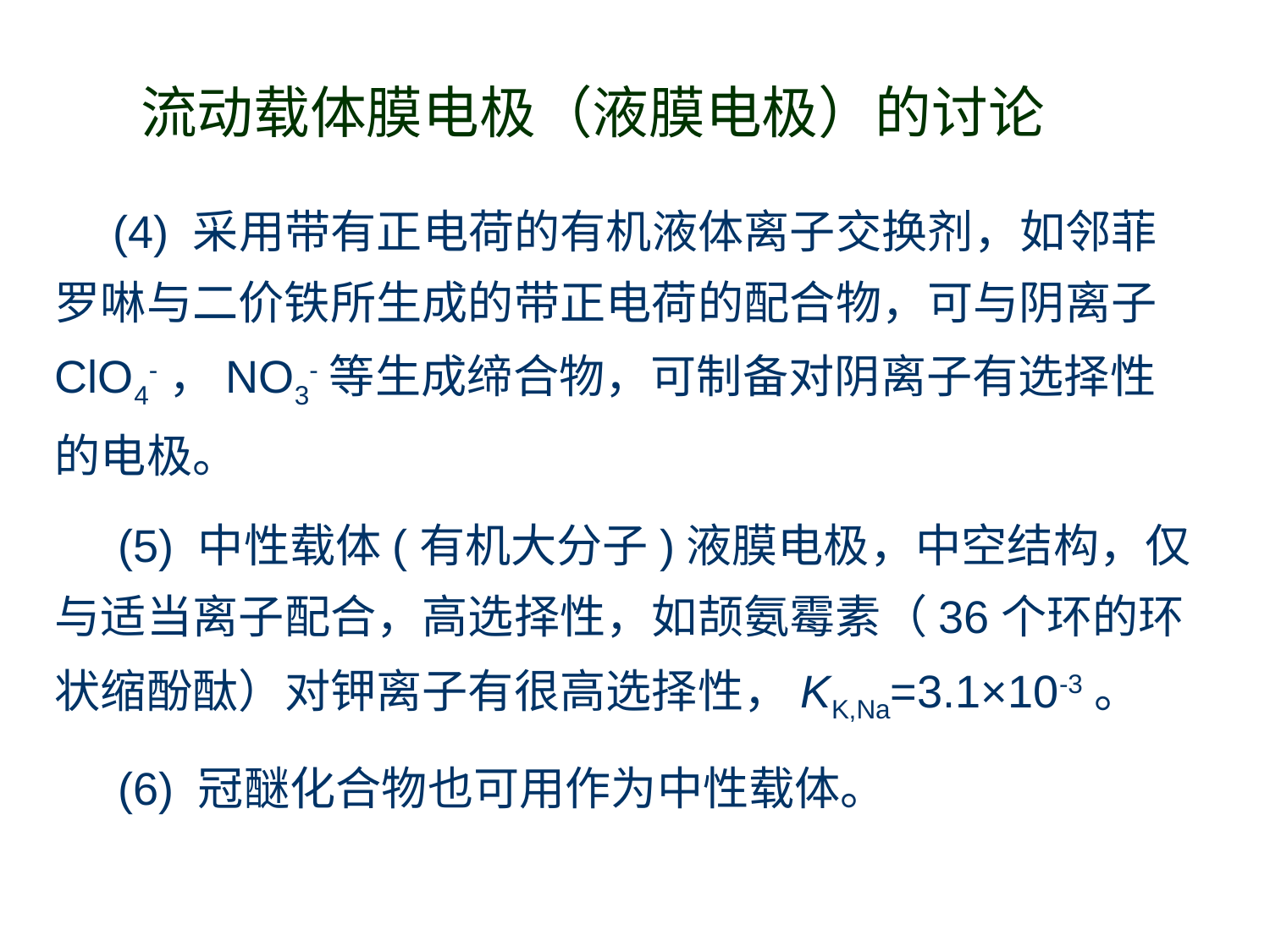

# 流动载体膜电极（液膜电极）的讨论
      (4) 采用带有正电荷的有机液体离子交换剂，如邻菲罗啉与二价铁所生成的带正电荷的配合物，可与阴离子ClO4-，NO3-等生成缔合物，可制备对阴离子有选择性的电极。
     (5) 中性载体(有机大分子)液膜电极，中空结构，仅与适当离子配合，高选择性，如颉氨霉素（36个环的环状缩酚酞）对钾离子有很高选择性，KK,Na=3.1×10-3。
     (6) 冠醚化合物也可用作为中性载体。